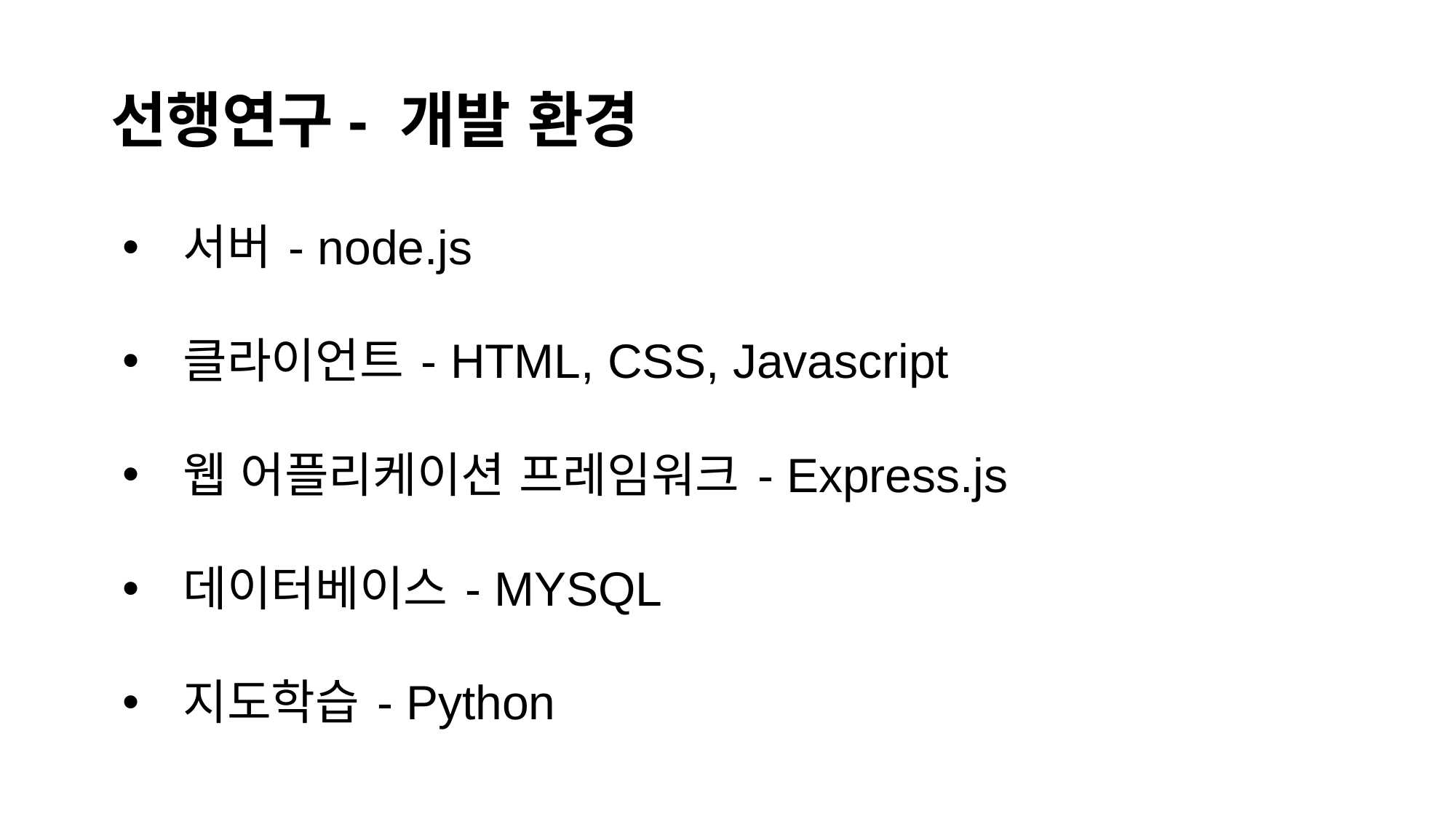

# 선행연구- 개발 환경
서버 - node.js

클라이언트 - HTML, CSS, Javascript

웹 어플리케이션 프레임워크 - Express.js

데이터베이스 - MYSQL

지도학습 - Python